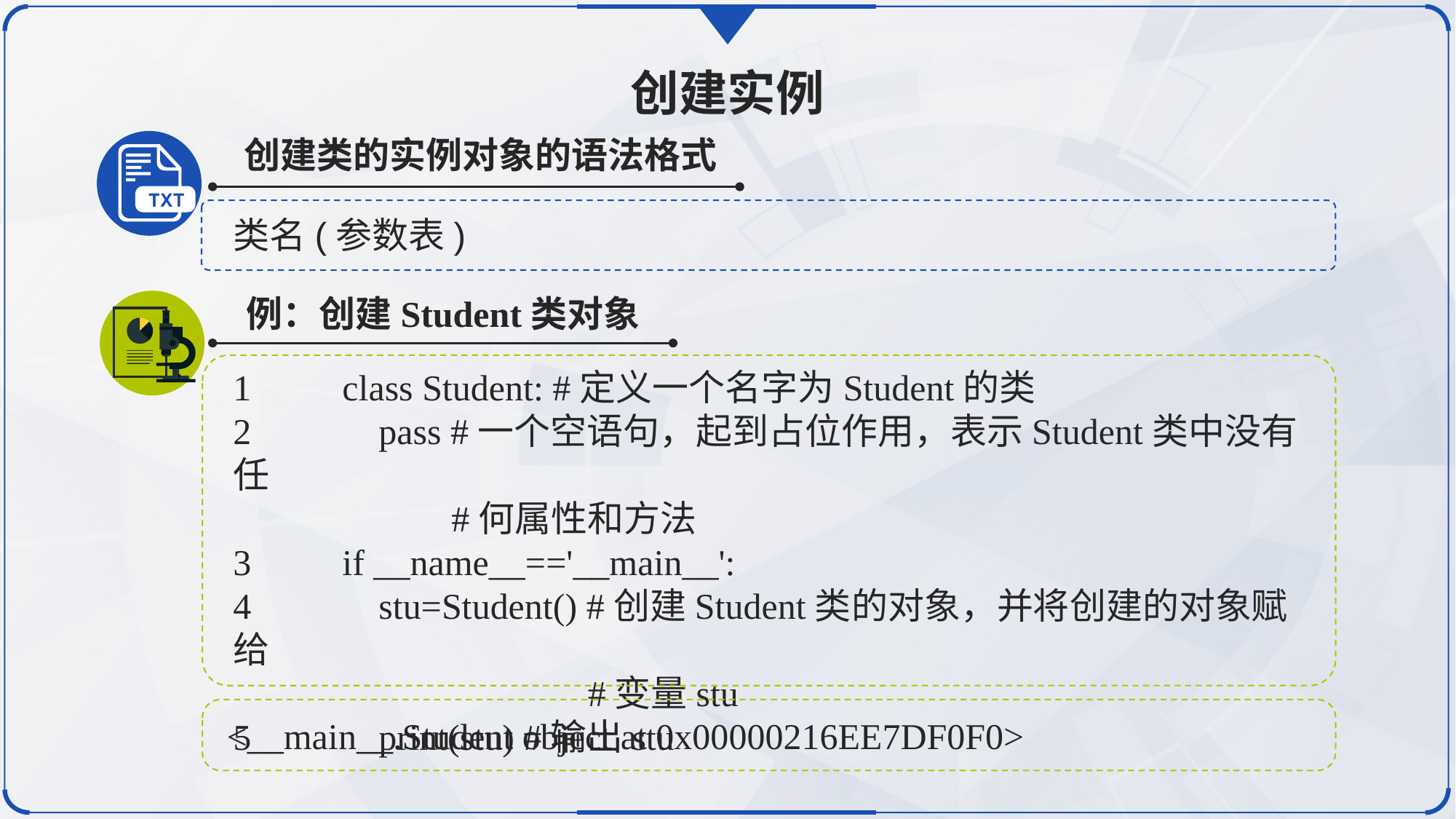

创建实例
创建类的实例对象的语法格式

类名(参数表)
例：创建Student类对象

1	class Student: #定义一个名字为Student的类
2	    pass #一个空语句，起到占位作用，表示Student类中没有任
                	#何属性和方法
3	if __name__=='__main__':
4	    stu=Student() #创建Student类的对象，并将创建的对象赋给
                		   #变量stu
5	    print(stu) #输出stu

<__main__.Student object at 0x00000216EE7DF0F0>